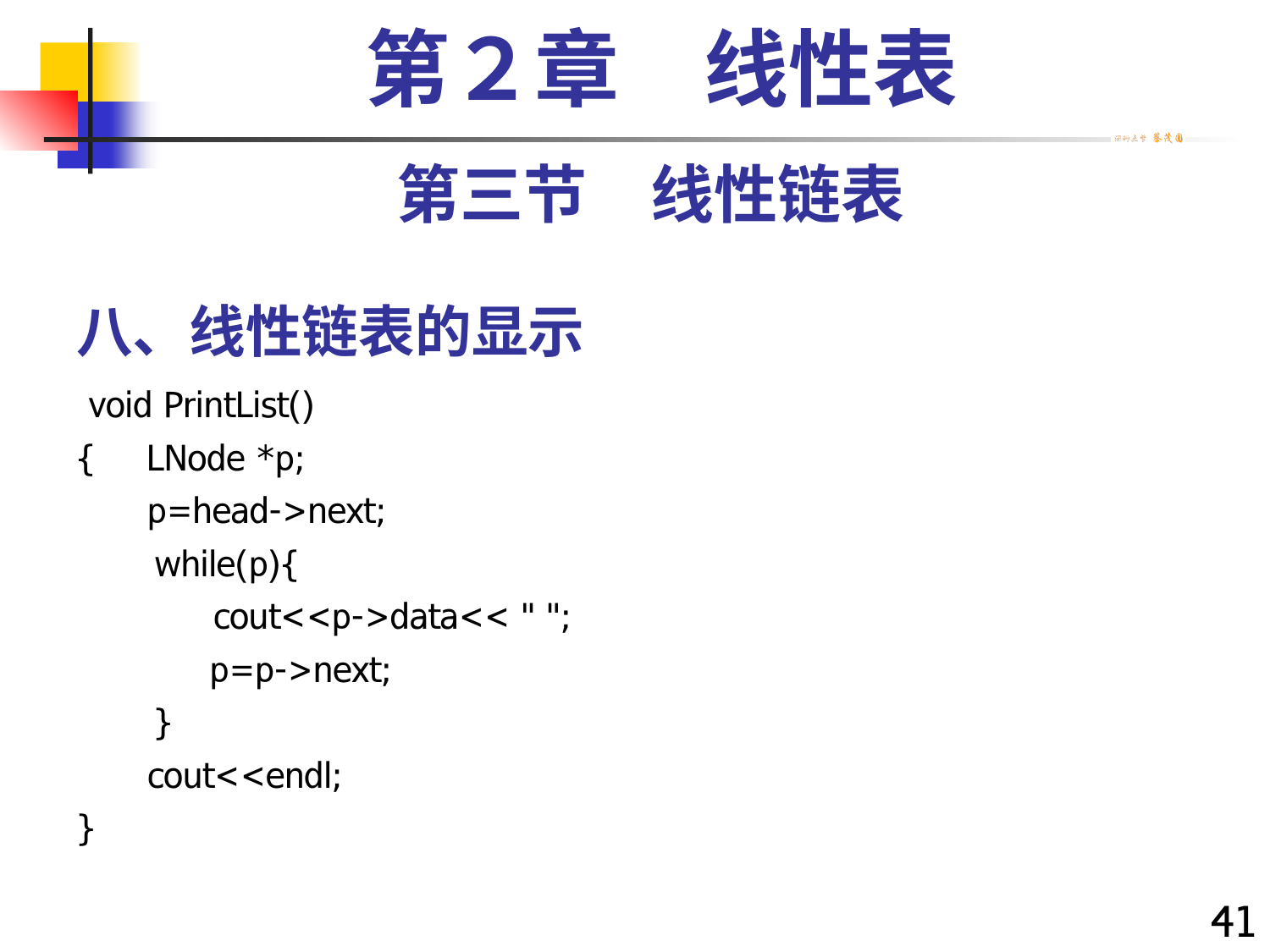

第２章　线性表
第三节　线性链表
# 八、线性链表的显示
 void PrintList()
{	 LNode *p;
	  p=head->next;
       while(p){
	        cout<<p->data<< " ";
            p=p->next;
       }
	  cout<<endl;
}
41